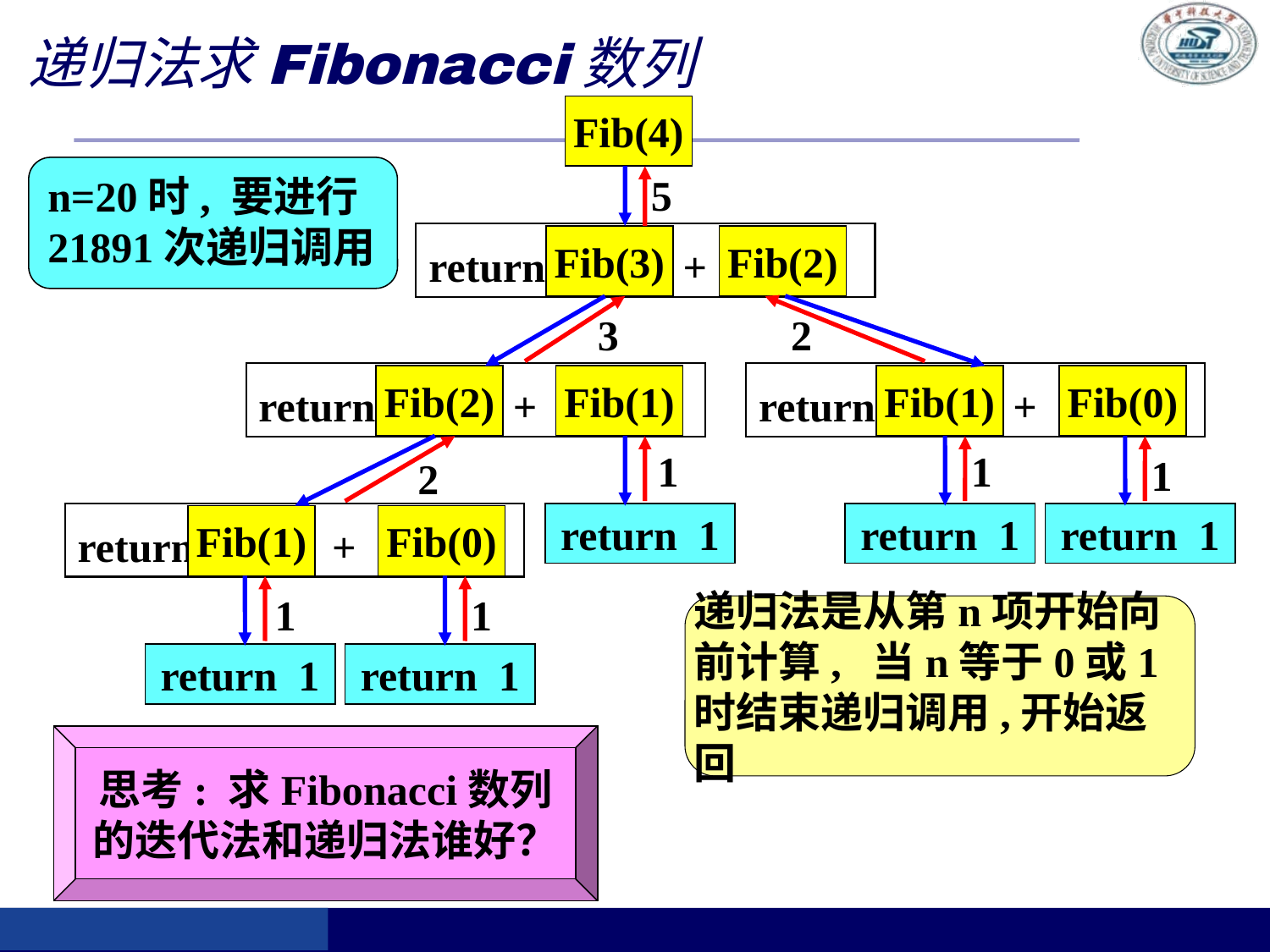

递归法求Fibonacci数列
Fib(4)
n=20时, 要进行21891次递归调用
5

return             +
Fib(3)
Fib(2)

3
2
return             +
Fib(2)
Fib(1)
return             +
Fib(1)
Fib(0)

return  1
return  1

1
2

1
1
return             +
Fib(1)
Fib(0)
return  1

return  1
return  1

1
1
递归法是从第n项开始向前计算,  当n等于0或1时结束递归调用,开始返回
思考: 求Fibonacci数列的迭代法和递归法谁好？